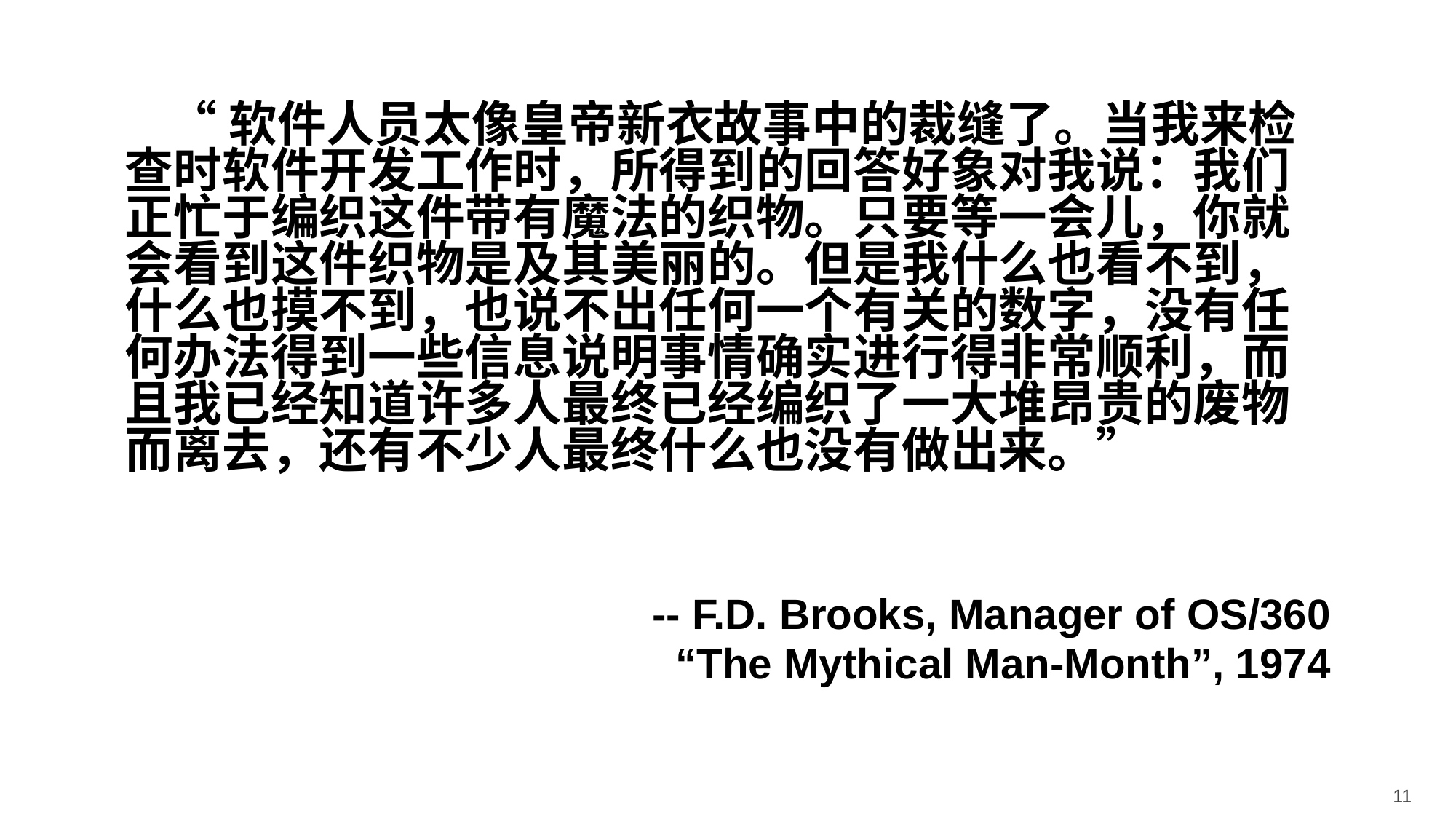

“软件人员太像皇帝新衣故事中的裁缝了。当我来检查时软件开发工作时，所得到的回答好象对我说：我们正忙于编织这件带有魔法的织物。只要等一会儿，你就会看到这件织物是及其美丽的。但是我什么也看不到，什么也摸不到，也说不出任何一个有关的数字，没有任何办法得到一些信息说明事情确实进行得非常顺利，而且我已经知道许多人最终已经编织了一大堆昂贵的废物而离去，还有不少人最终什么也没有做出来。”

-- F.D. Brooks, Manager of OS/360
“The Mythical Man-Month”, 1974
11